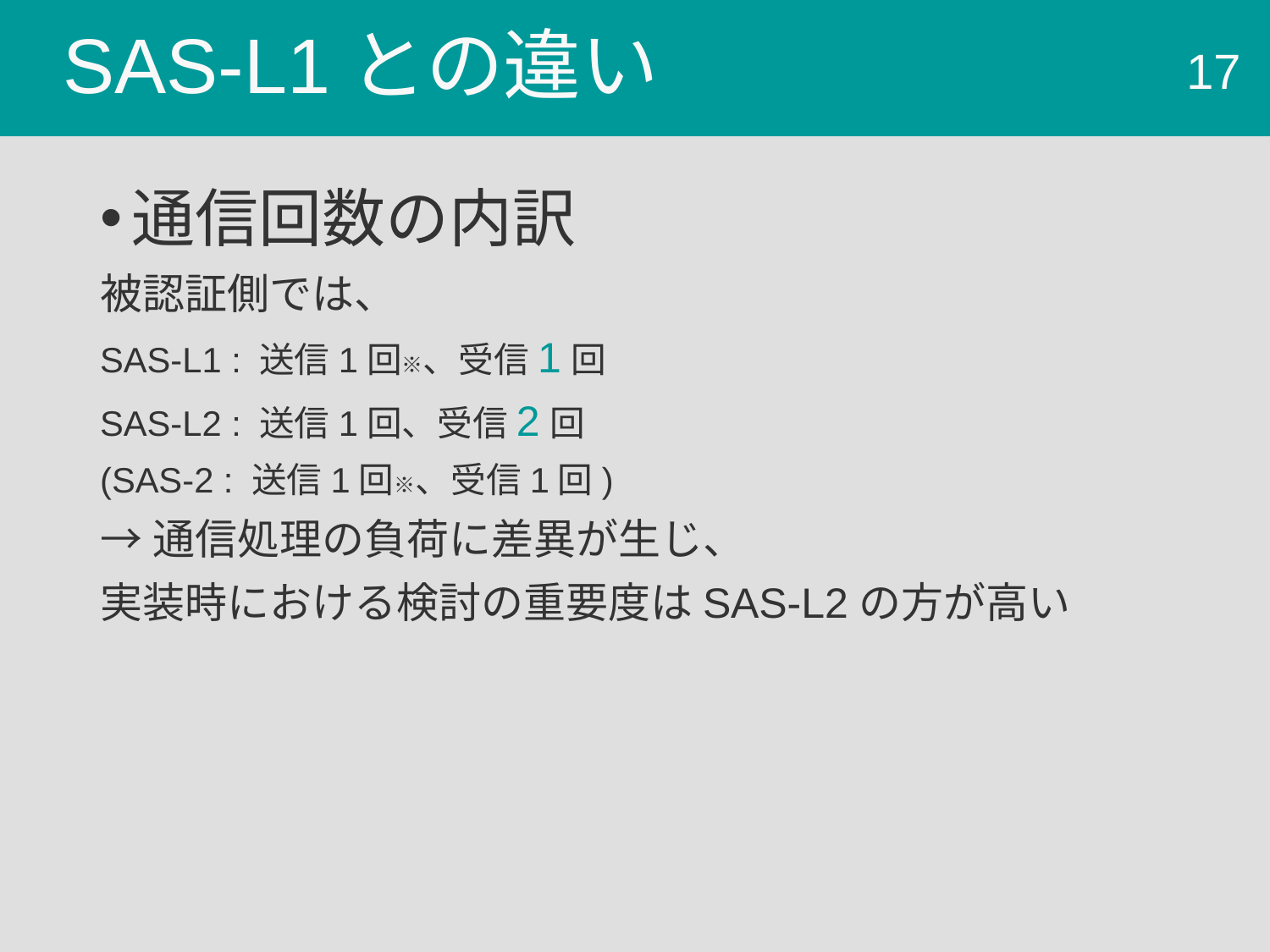

# SAS-L1との違い
17
通信回数の内訳
被認証側では、
SAS-L1 : 送信1回※、受信1回
SAS-L2 : 送信1回、受信2回
(SAS-2 : 送信1回※、受信1回)
→通信処理の負荷に差異が生じ、
実装時における検討の重要度はSAS-L2の方が高い